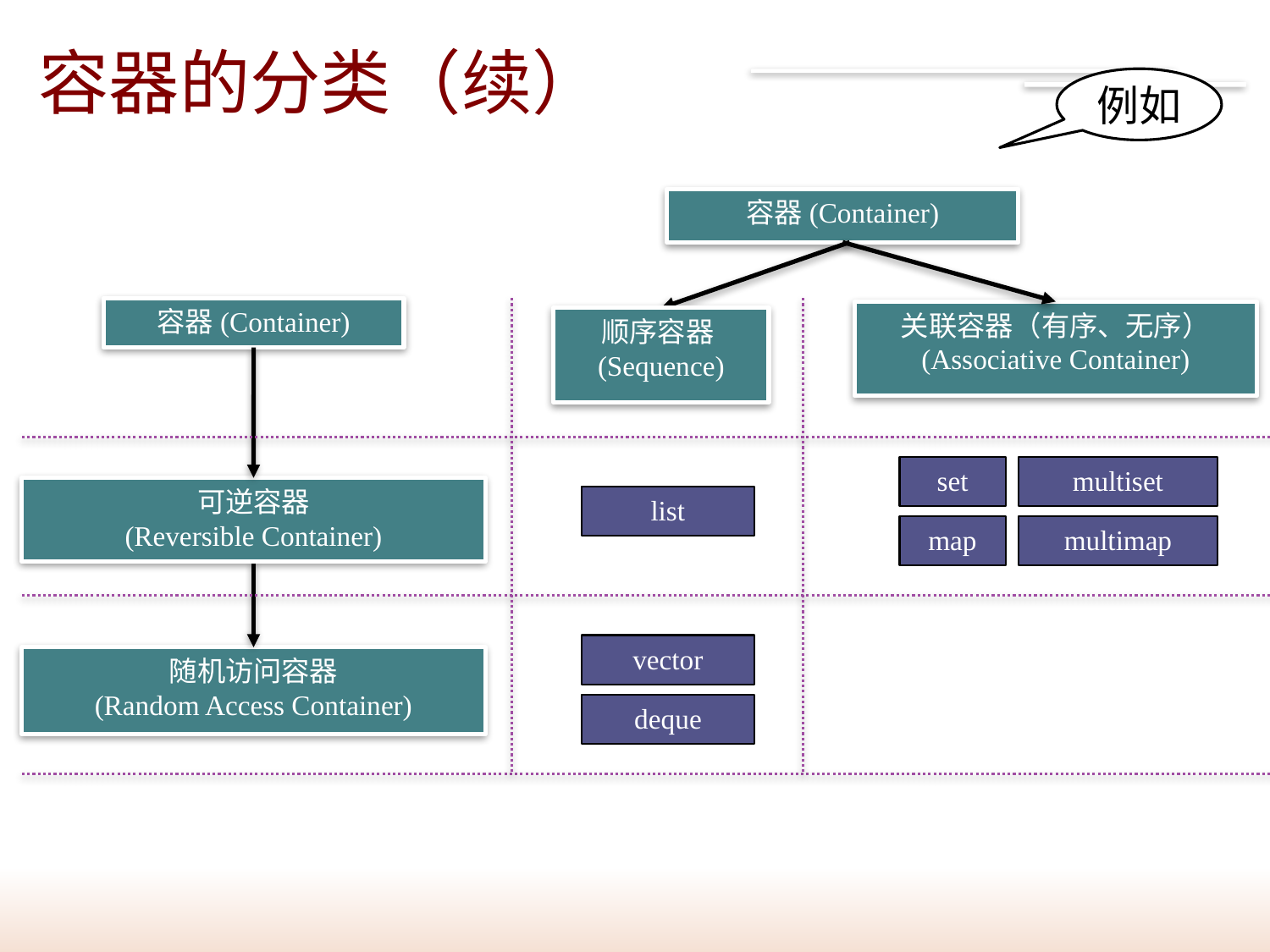

# 容器的分类（续）
37
例如
容器(Container)
关联容器（有序、无序）
(Associative Container)
顺序容器(Sequence)
容器(Container)
可逆容器
(Reversible Container)
set
multiset
map
multimap
list
随机访问容器
(Random Access Container)
vector
deque